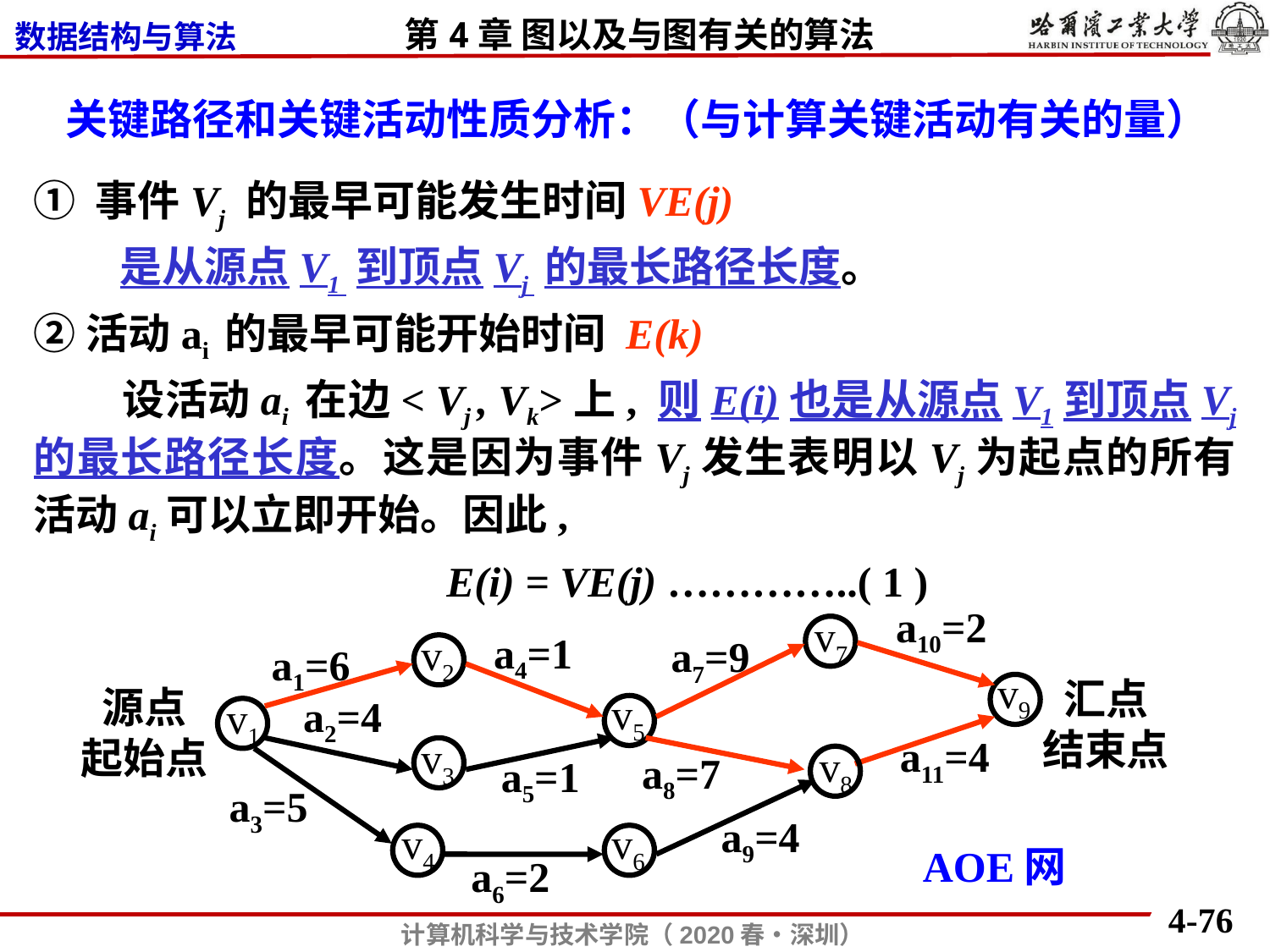

关键路径和关键活动性质分析：（与计算关键活动有关的量）
① 事件Vj 的最早可能发生时间VE(j)
        是从源点V1 到顶点Vj 的最长路径长度。
②活动ai 的最早可能开始时间 E(k)
        设活动ai 在边< Vj , Vk>上, 则E(i)也是从源点V1到顶点Vj 的最长路径长度。这是因为事件Vj发生表明以Vj为起点的所有活动ai可以立即开始。因此,
                                       E(i) = VE(j) …………..( 1 )
a10=2
v7

a4=1
v2
a7=9
a1=6

v9

汇点
结束点
源点
起始点

v5
a2=4
v1

a11=4
v3
v8

a8=7
a5=1

a3=5

a9=4
v4
v6

AOE网
a6=2